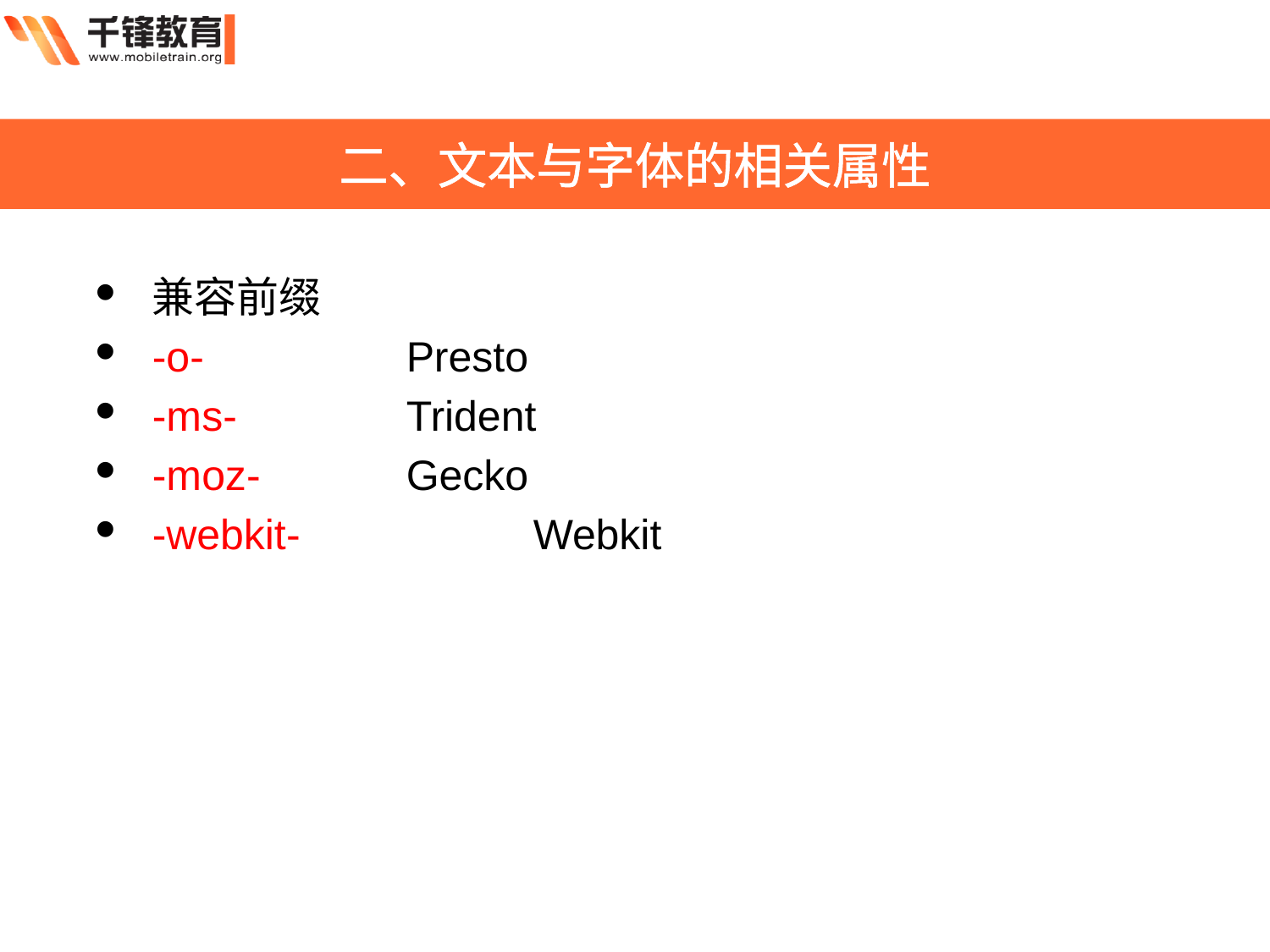

二、文本与字体的相关属性
兼容前缀
-o-		Presto
-ms-		Trident
-moz-		Gecko
-webkit-		Webkit